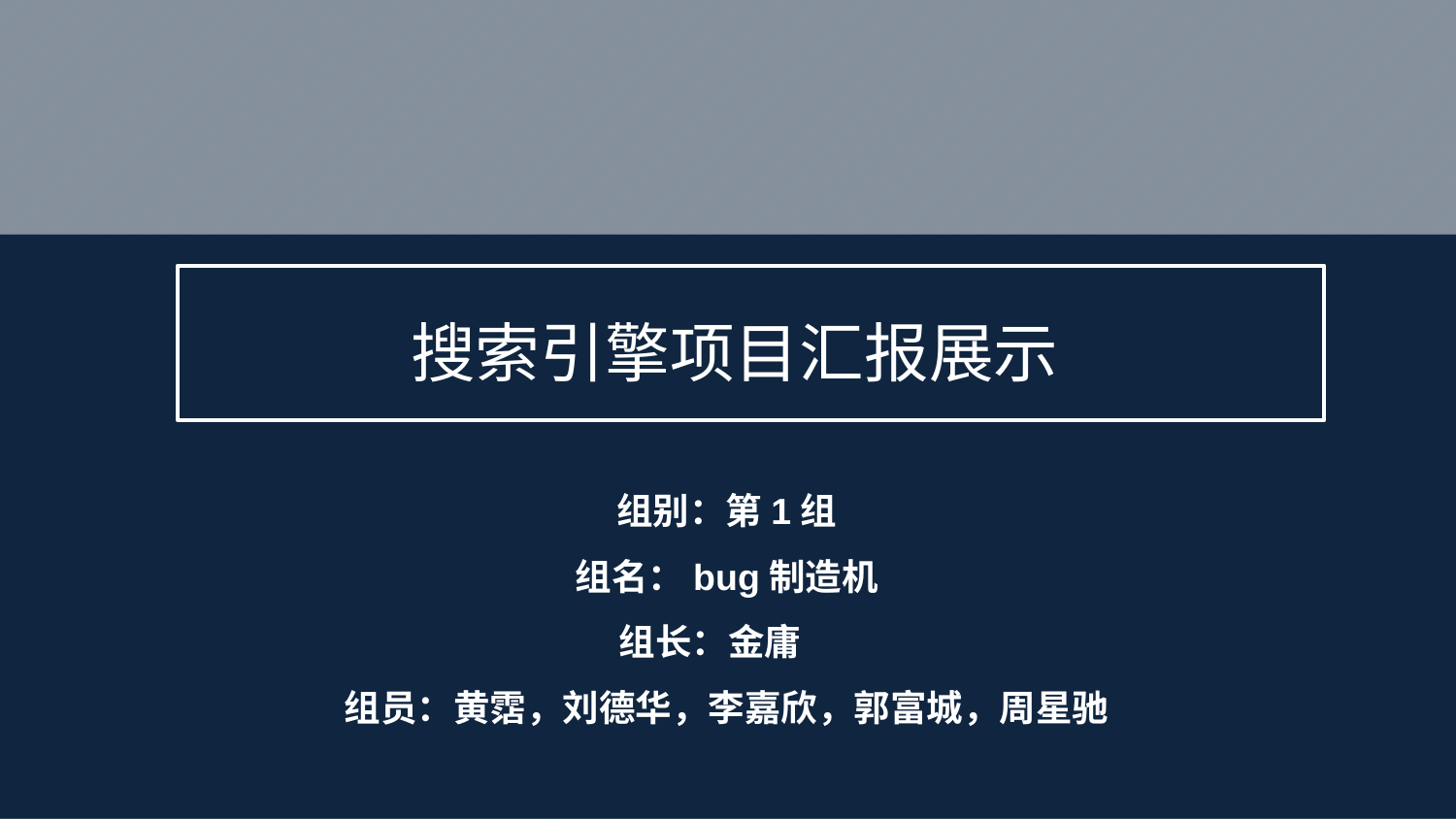

搜索引擎项目汇报展示
组别：第1组
组名：bug制造机
组长：金庸
组员：黄霑，刘德华，李嘉欣，郭富城，周星驰